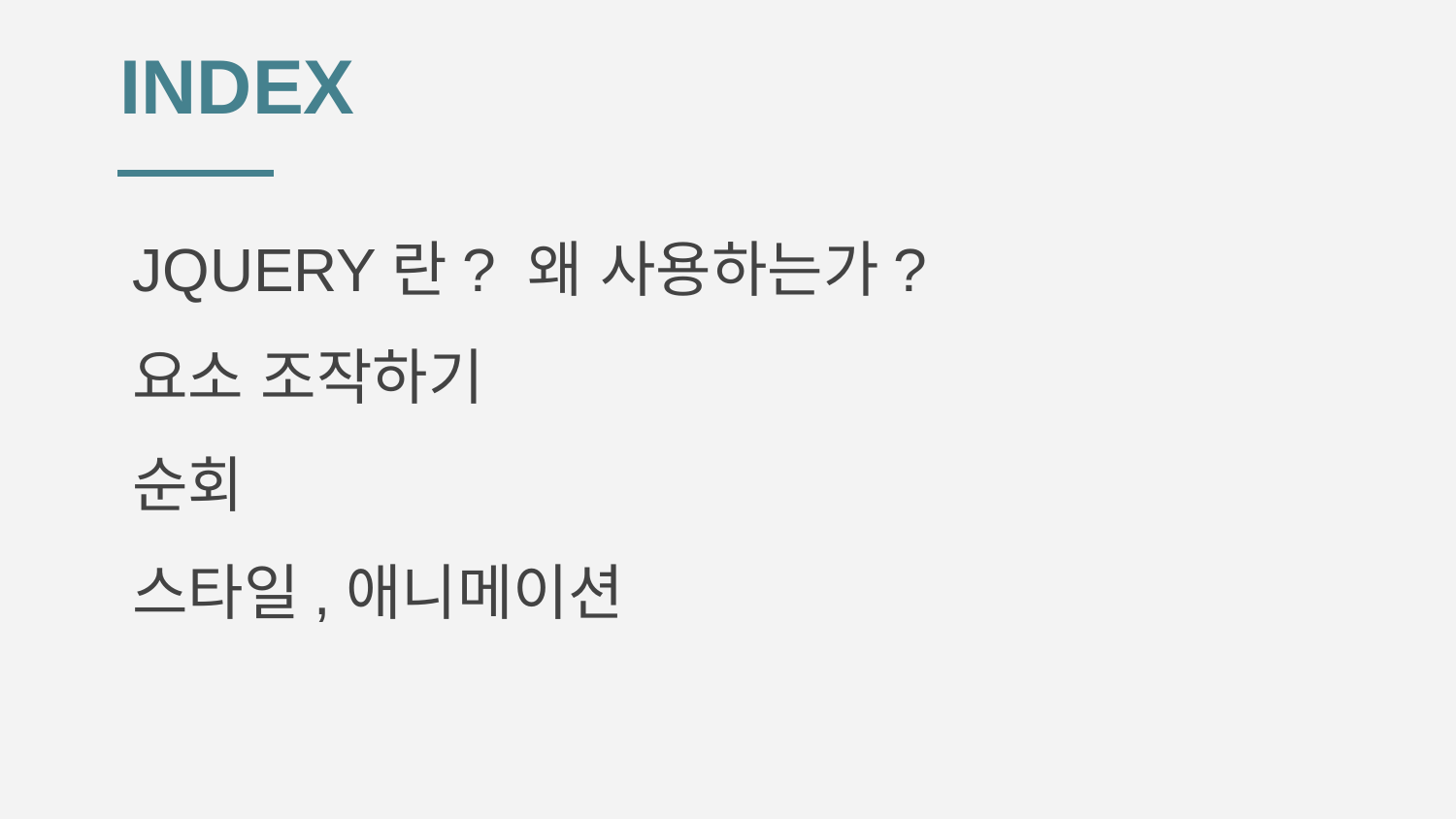

# INDEX
JQUERY란? 왜 사용하는가?
요소 조작하기
순회
스타일,애니메이션